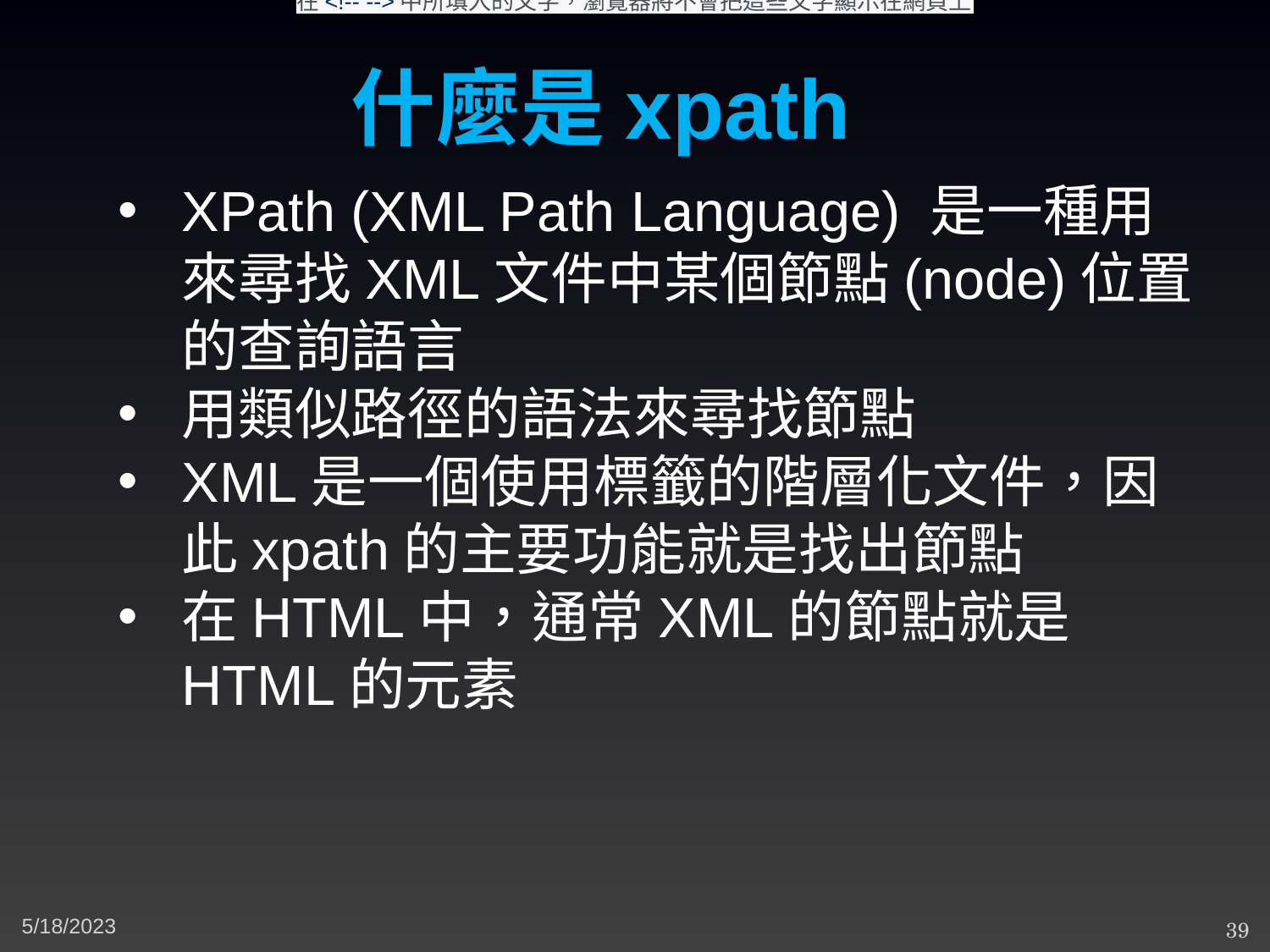

在<!-- -->中所填入的文字，瀏覽器將不會把這些文字顯示在網頁上
什麼是xpath
XPath (XML Path Language) 是一種用來尋找XML文件中某個節點(node)位置的查詢語言
用類似路徑的語法來尋找節點
XML是一個使用標籤的階層化文件，因此xpath的主要功能就是找出節點
在HTML中，通常XML的節點就是HTML的元素
5/18/2023
39